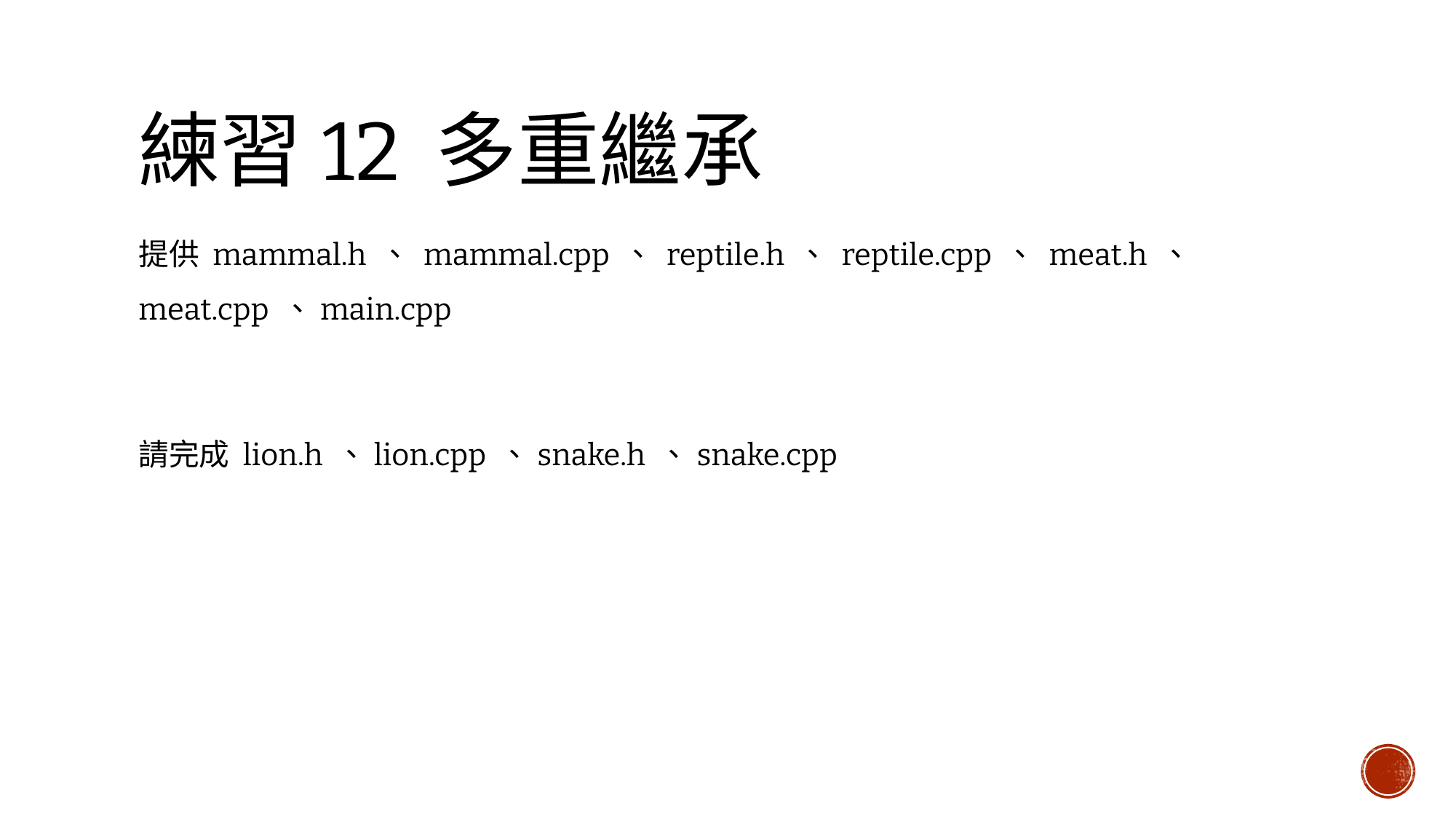

# 練習12 多重繼承
提供 mammal.h 、 mammal.cpp 、 reptile.h 、 reptile.cpp 、 meat.h 、 meat.cpp 、main.cpp

請完成 lion.h 、lion.cpp 、snake.h 、snake.cpp